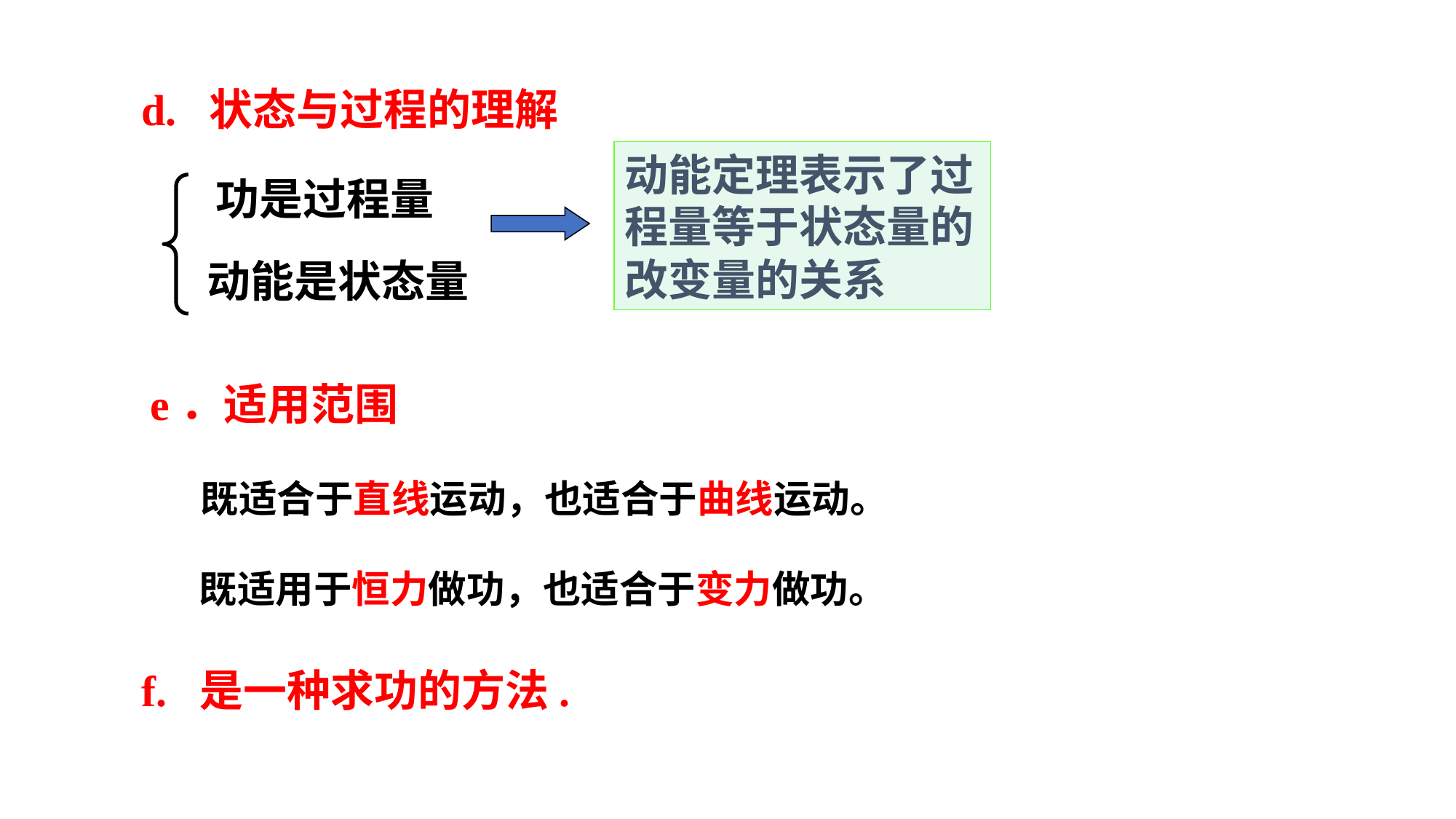

d.  状态与过程的理解
动能定理表示了过程量等于状态量的改变量的关系
功是过程量

动能是状态量
e．适用范围
 既适合于直线运动，也适合于曲线运动。
既适用于恒力做功，也适合于变力做功。
f.  是一种求功的方法.